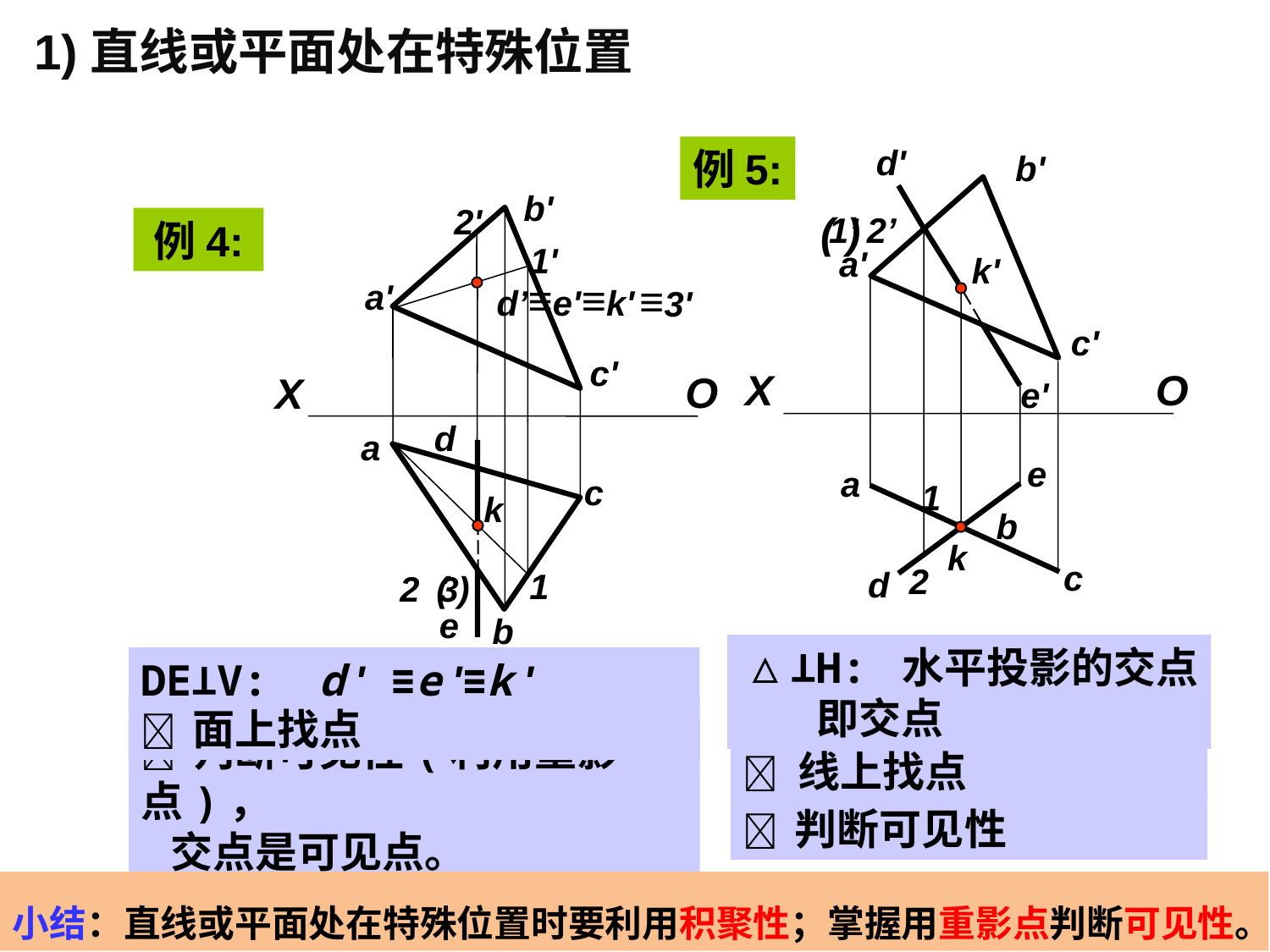

1)直线或平面处在特殊位置
d'

e'

e

d
例5:
b'

a'

c'

a

b
c
b'

a'

c'
O
X

a

c
b
2'
( )
1’ 2’
例4:

1'
k'

d’≡e'
≡k'
≡3'

O
X

d

1

k

k
2
1
( )
2  3

e
△⊥H: 水平投影的交点
       即交点
DE⊥V:  d ' ≡e '≡k '
• 面上找点
• 线上找点
• 判断可见性(利用重影点)，
  交点是可见点。
• 判断可见性
小结：直线或平面处在特殊位置时要利用积聚性；掌握用重影点判断可见性。